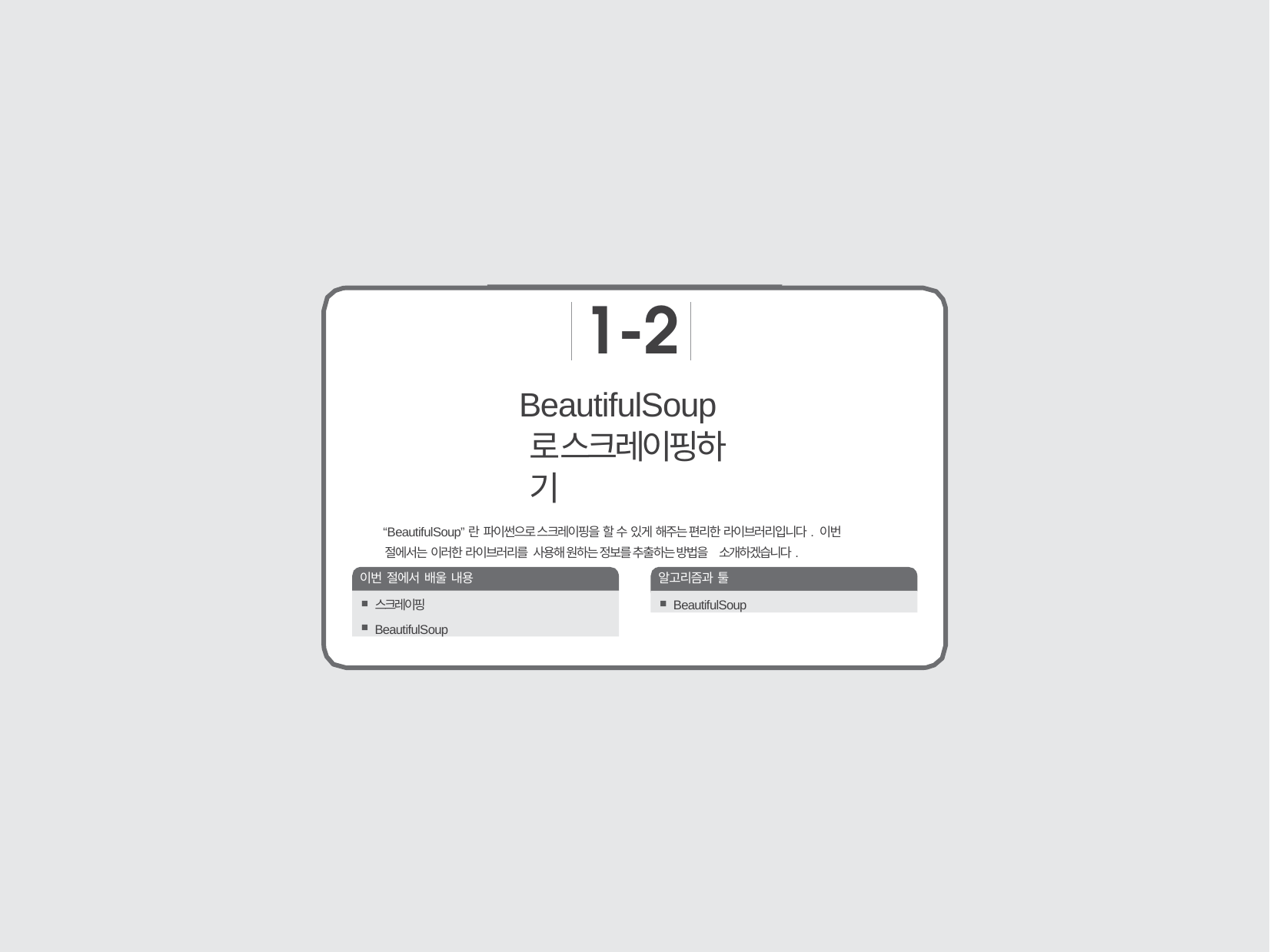

1-2

# BeautifulSoup로스크레이핑하기
“BeautifulSoup”란 파이썬으로 스크레이핑을 할 수 있게 해주는 편리한 라이브러리입니다. 이번  절에서는 이러한 라이브러리를  사용해 원하는 정보를 추출하는 방법을    소개하겠습니다.

이번  절에서  배울 내용
알고리즘과 툴
BeautifulSoup
스크레이핑
BeautifulSoup